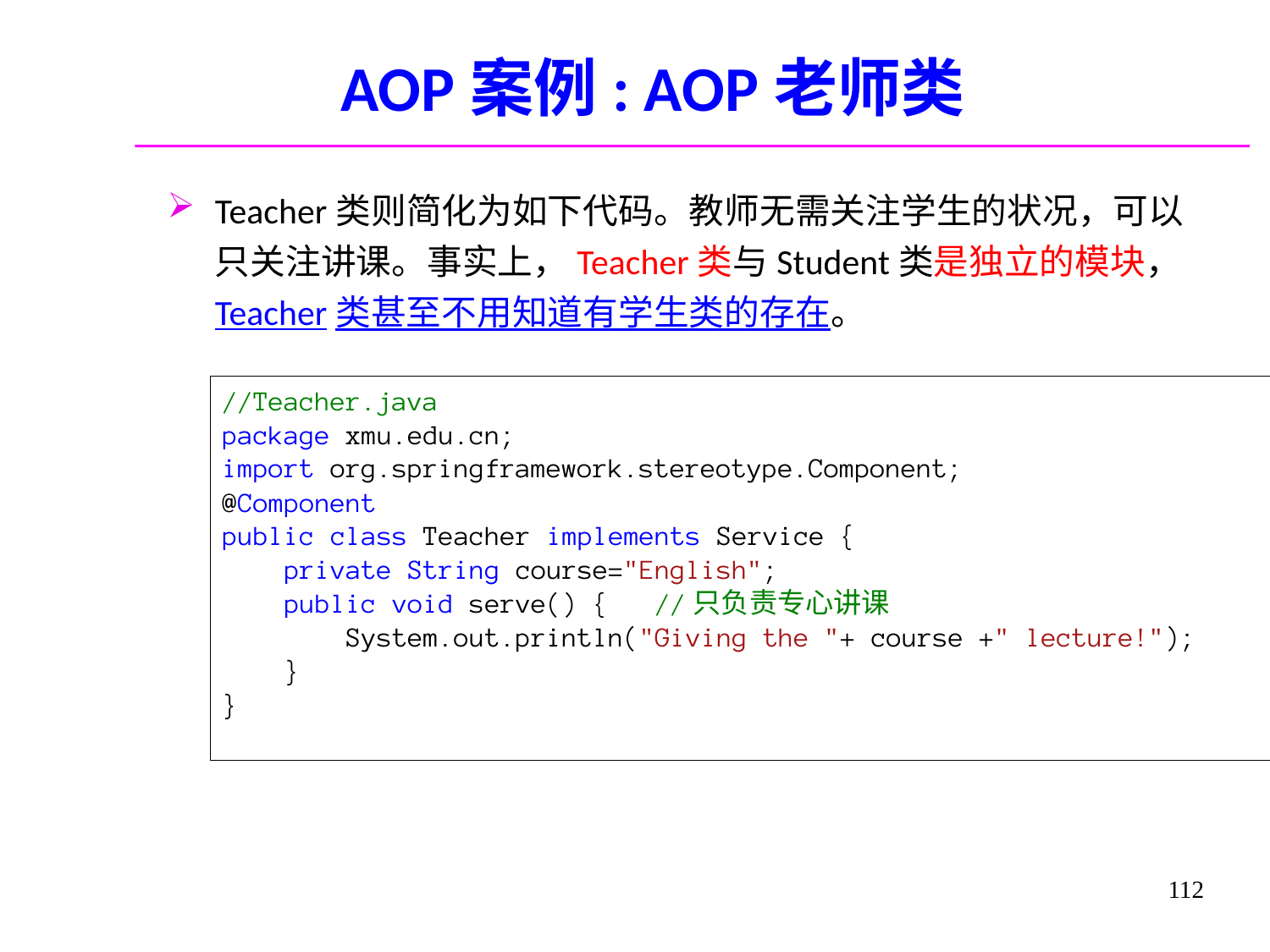

# AOP案例: AOP老师类
Teacher类则简化为如下代码。教师无需关注学生的状况，可以只关注讲课。事实上，Teacher类与Student类是独立的模块，Teacher类甚至不用知道有学生类的存在。

//Teacher.java
package xmu.edu.cn;
import org.springframework.stereotype.Component;
@Component
public class Teacher implements Service {
    private String course="English";
    public void serve() {   //只负责专心讲课
        System.out.println("Giving the "+ course +" lecture!");
    }
}

112